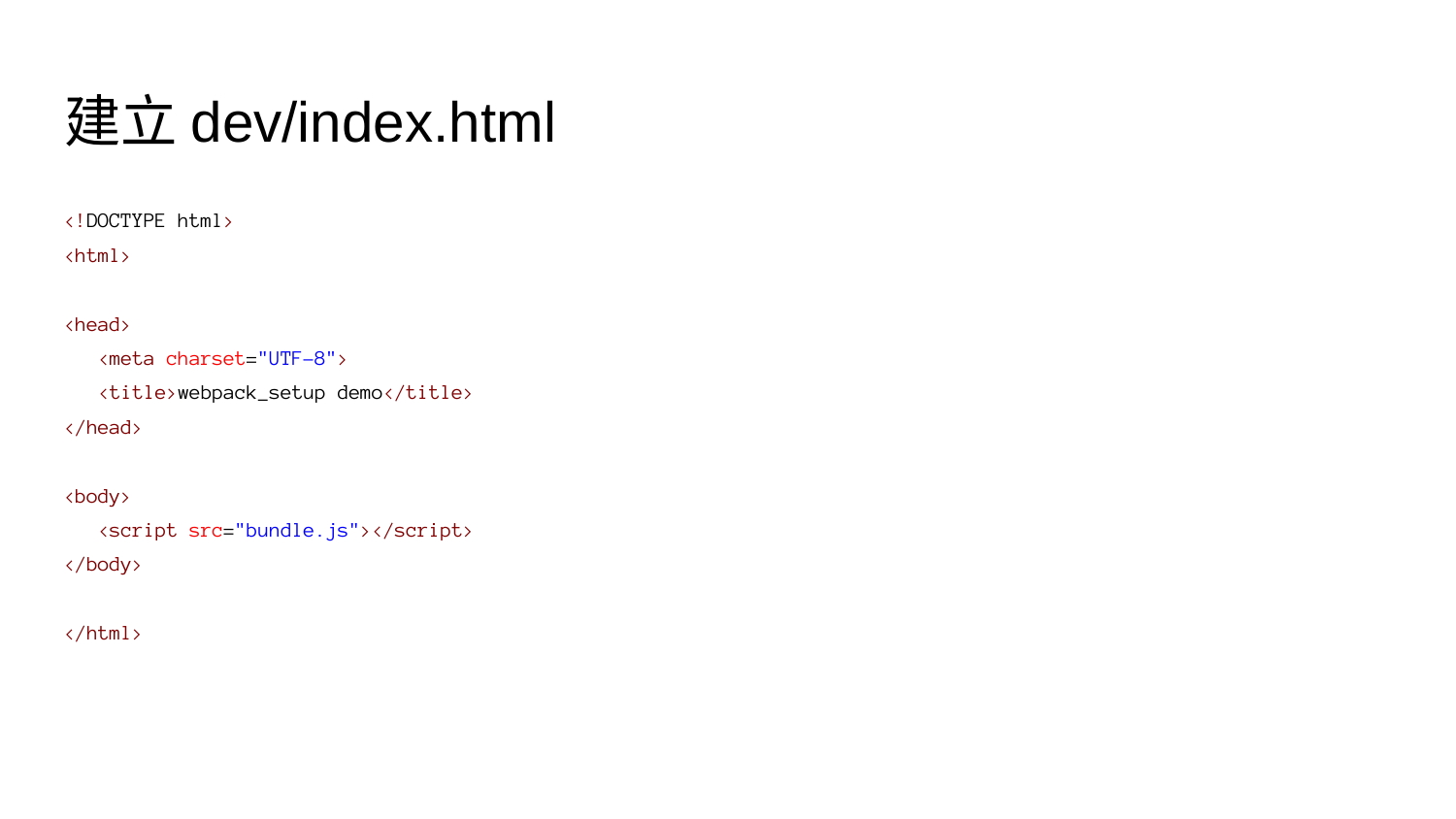

# 建立dev/index.html
<!DOCTYPE html>
<html>

<head>
   <meta charset="UTF-8">
   <title>webpack_setup demo</title>
</head>

<body>
   <script src="bundle.js"></script>
</body>

</html>